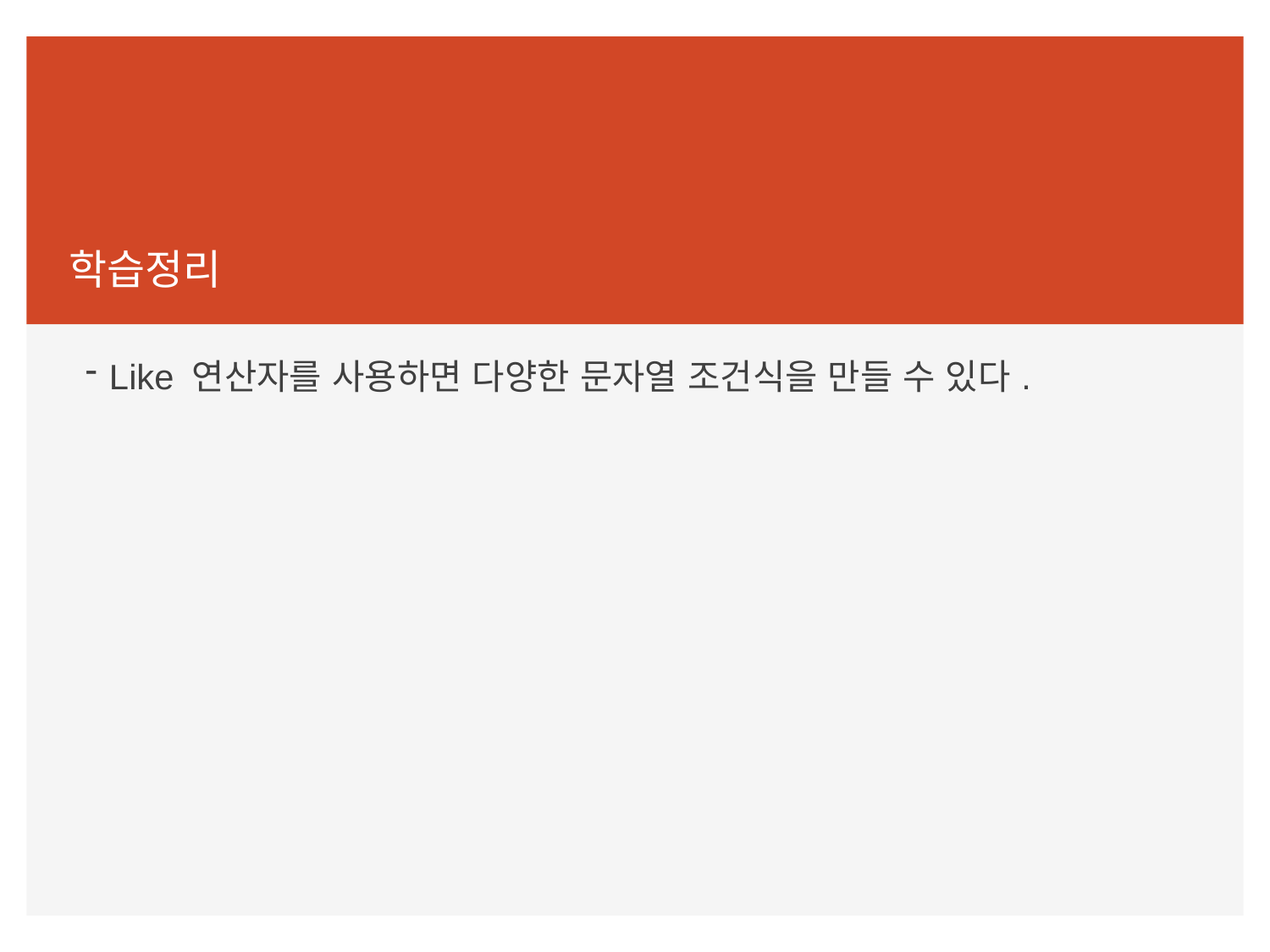

학습정리
Like 연산자를 사용하면 다양한 문자열 조건식을 만들 수 있다.